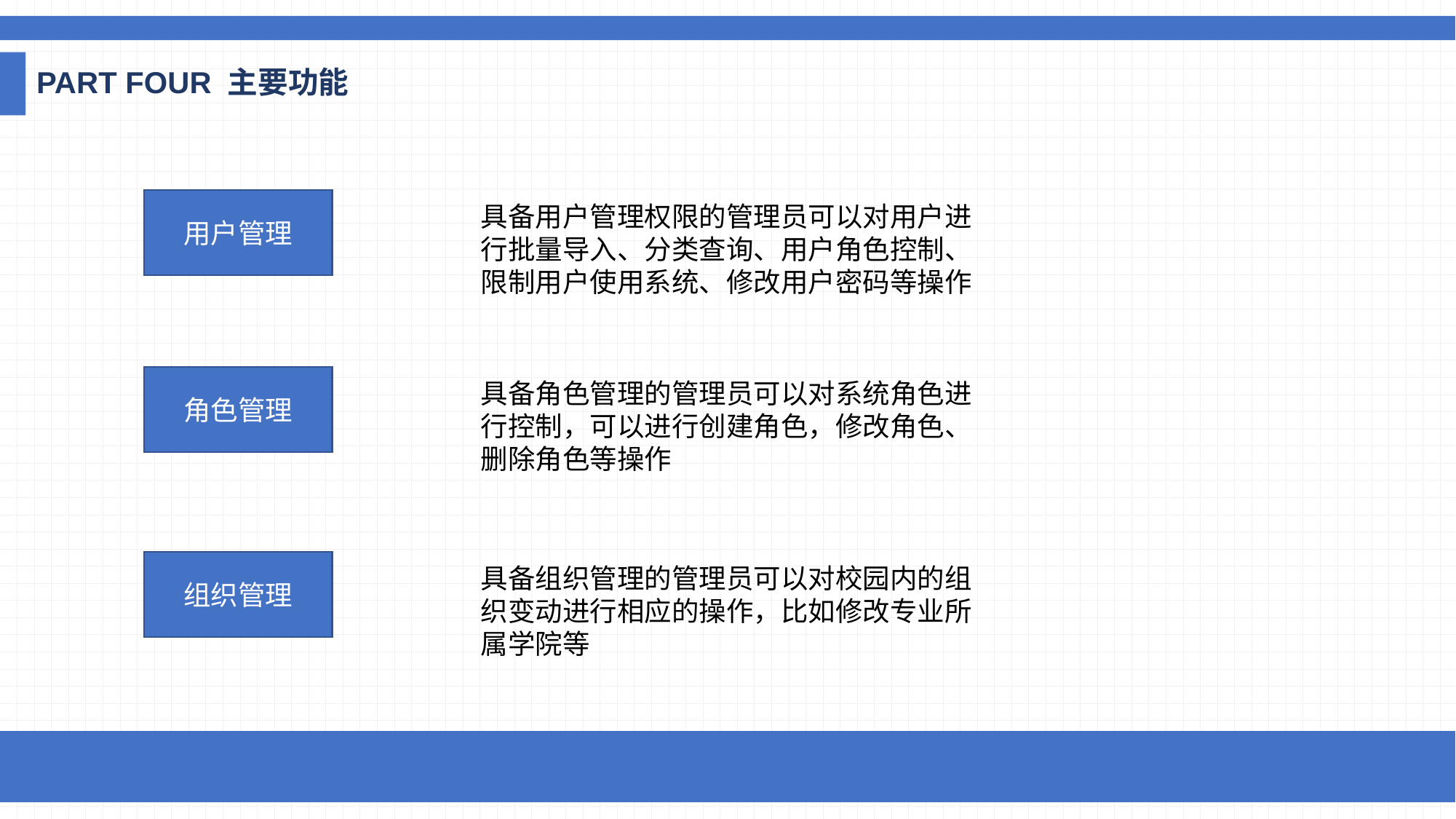

PART FOUR 主要功能
用户管理
具备用户管理权限的管理员可以对用户进行批量导入、分类查询、用户角色控制、限制用户使用系统、修改用户密码等操作
角色管理
具备角色管理的管理员可以对系统角色进行控制，可以进行创建角色，修改角色、删除角色等操作
组织管理
具备组织管理的管理员可以对校园内的组织变动进行相应的操作，比如修改专业所属学院等